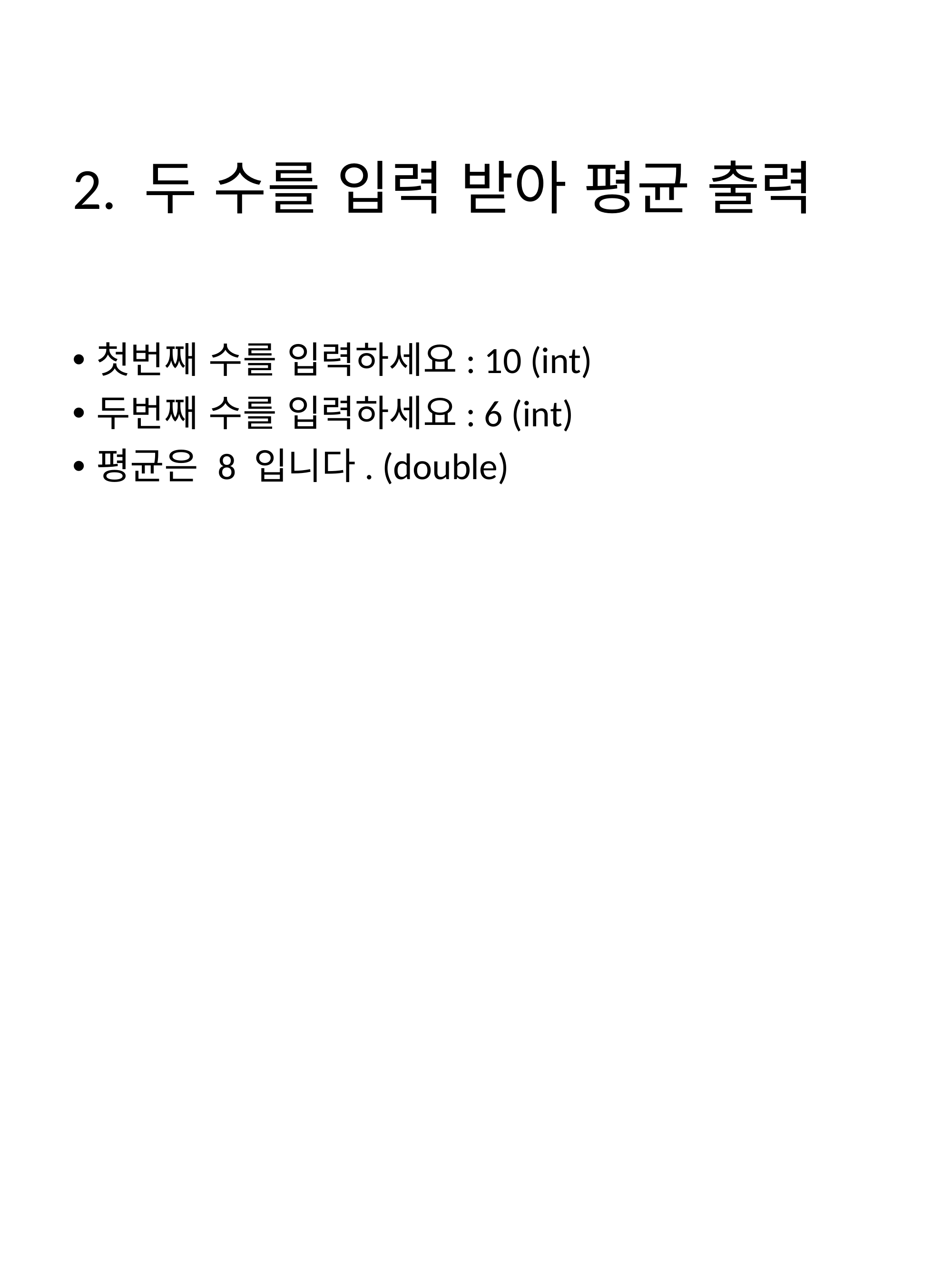

# 2. 두 수를 입력 받아 평균 출력
첫번째 수를 입력하세요: 10 (int)
두번째 수를 입력하세요: 6 (int)
평균은 8 입니다. (double)